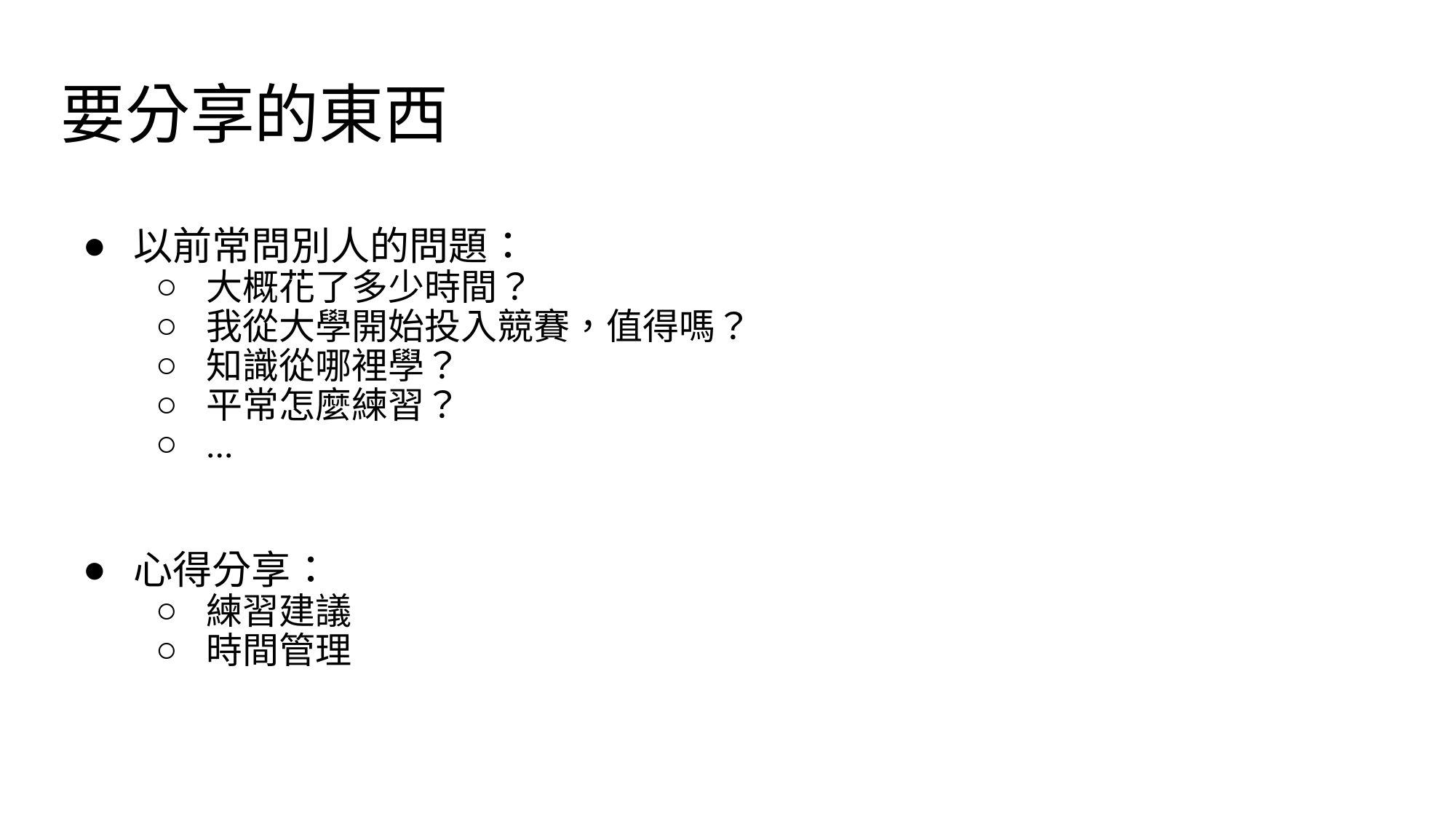

# 要分享的東西
以前常問別人的問題：
大概花了多少時間？
我從大學開始投入競賽，值得嗎？
知識從哪裡學？
平常怎麼練習？
...

心得分享：
練習建議
時間管理